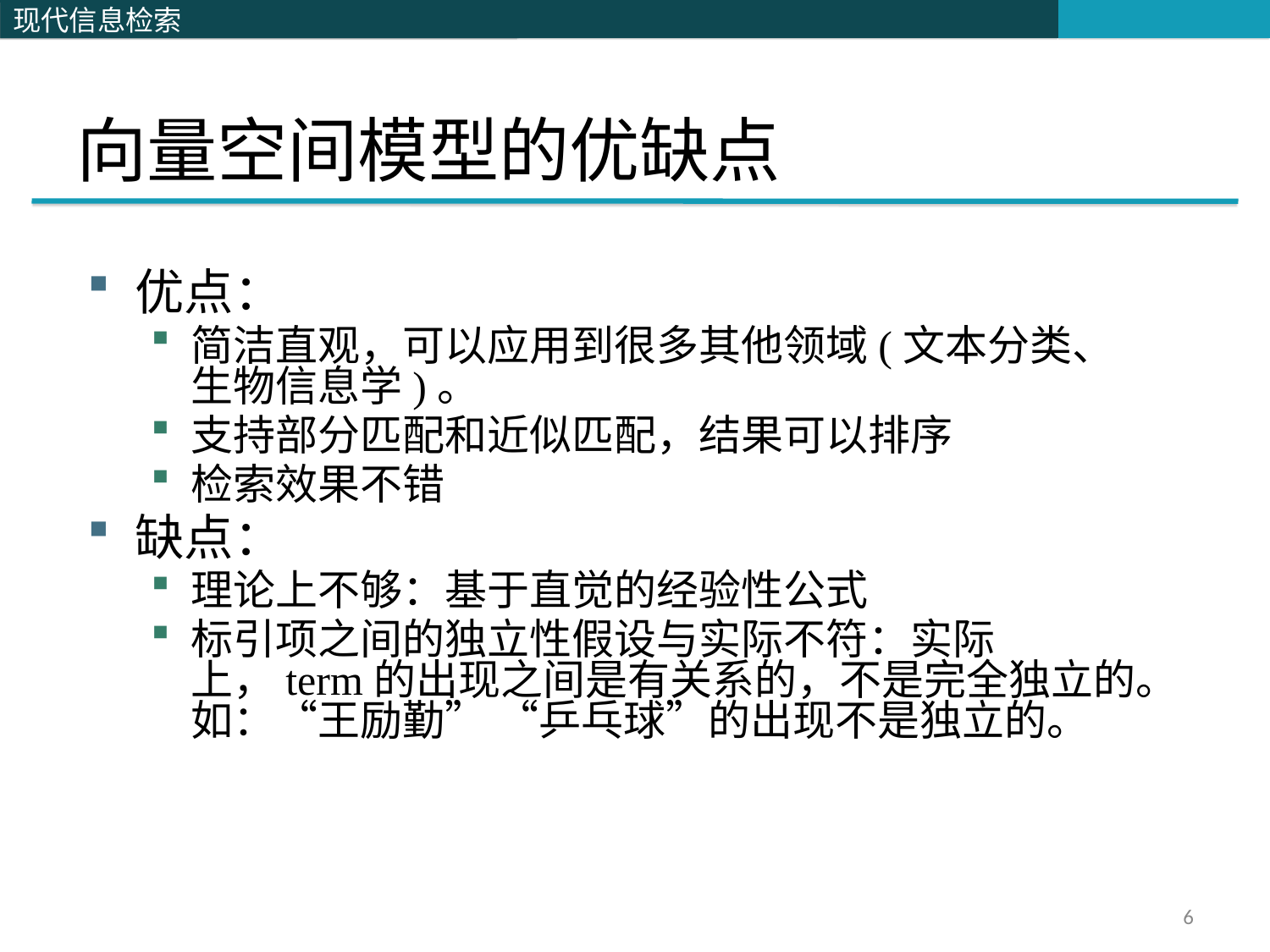

# 向量空间模型的优缺点
优点：
简洁直观，可以应用到很多其他领域(文本分类、生物信息学)。
支持部分匹配和近似匹配，结果可以排序
检索效果不错
缺点：
理论上不够：基于直觉的经验性公式
标引项之间的独立性假设与实际不符：实际上，term的出现之间是有关系的，不是完全独立的。如：“王励勤” “乒乓球”的出现不是独立的。
6